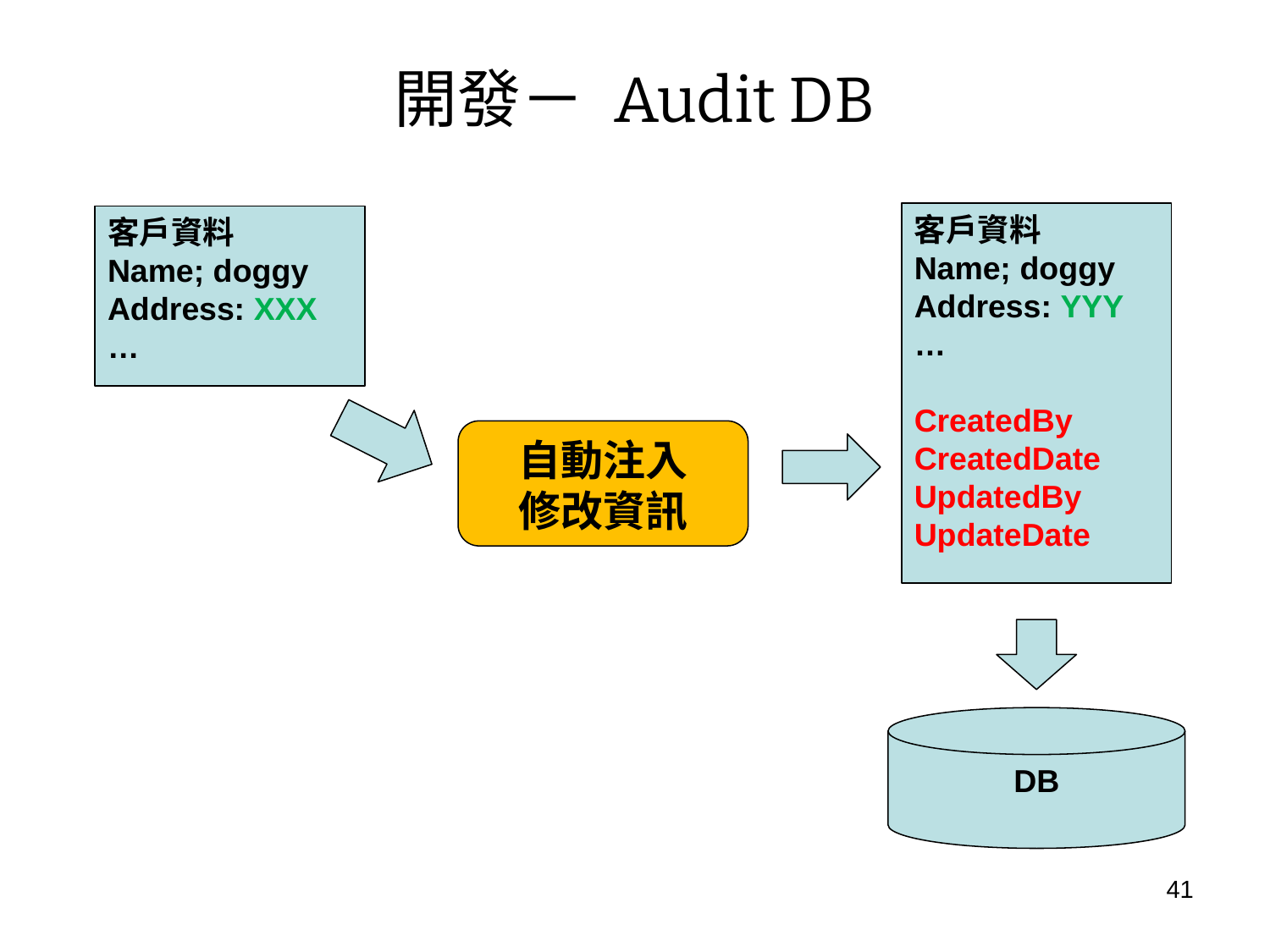

# 開發－ Audit DB
客戶資料
Name; doggy
Address: YYY
…

CreatedBy
CreatedDate
UpdatedBy
UpdateDate

客戶資料
Name; doggy
Address: XXX
…

自動注入
修改資訊

DB
41